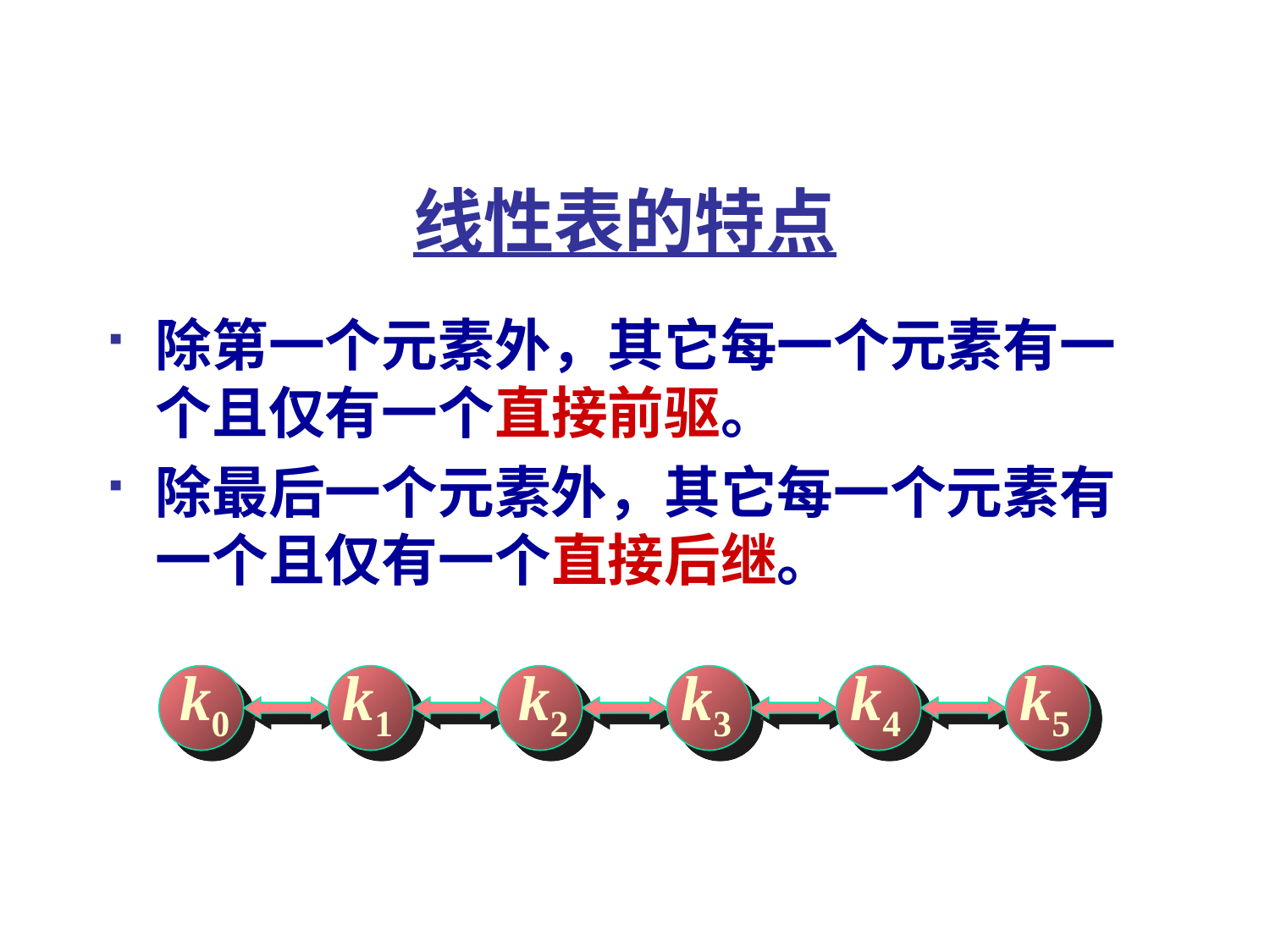

线性表的特点
除第一个元素外，其它每一个元素有一个且仅有一个直接前驱。
除最后一个元素外，其它每一个元素有一个且仅有一个直接后继。
k0
k1
k2
k3
k4
k5

3